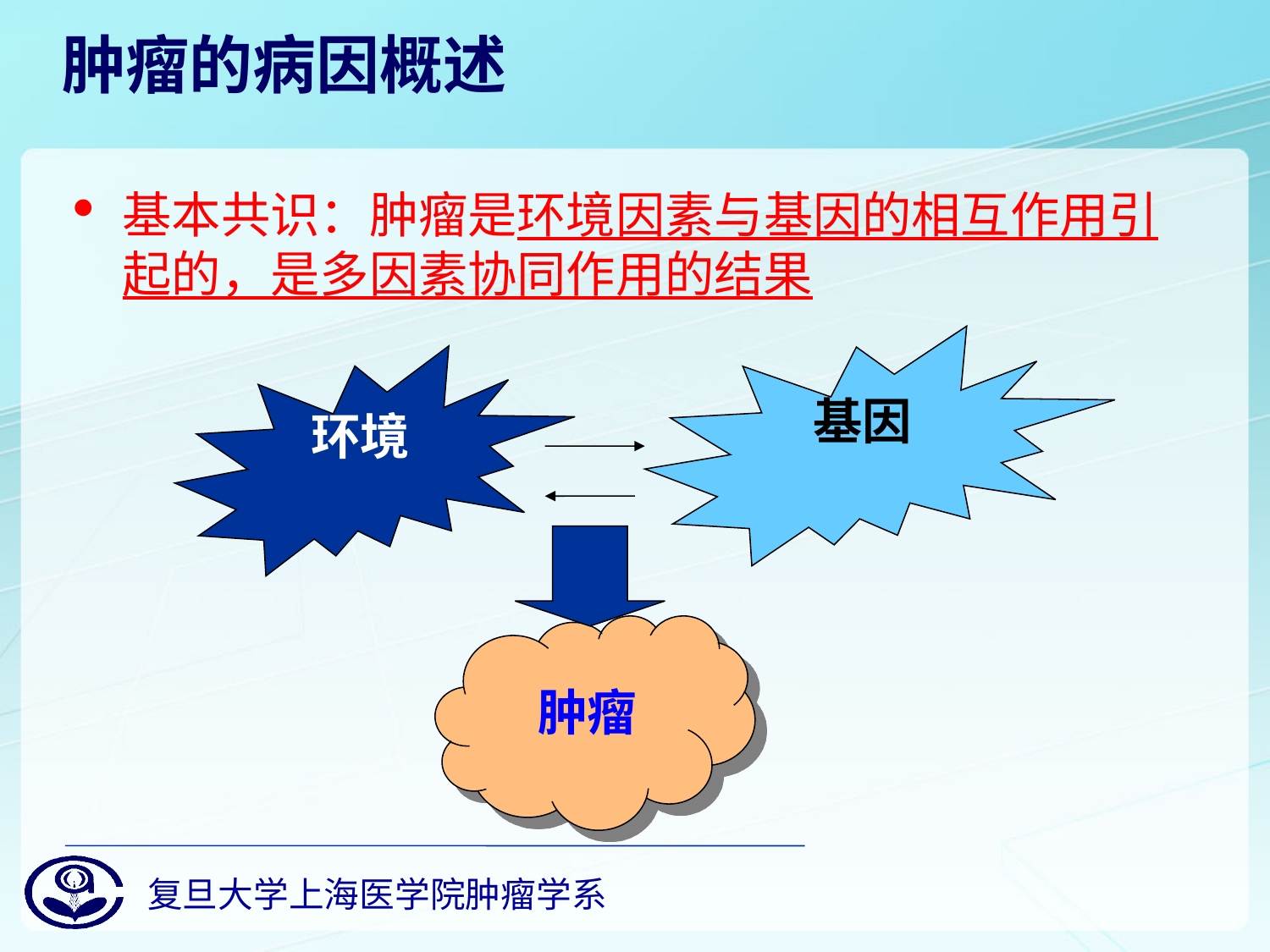

# 肿瘤的病因概述
基本共识：肿瘤是环境因素与基因的相互作用引起的，是多因素协同作用的结果

基因

环境

       肿瘤